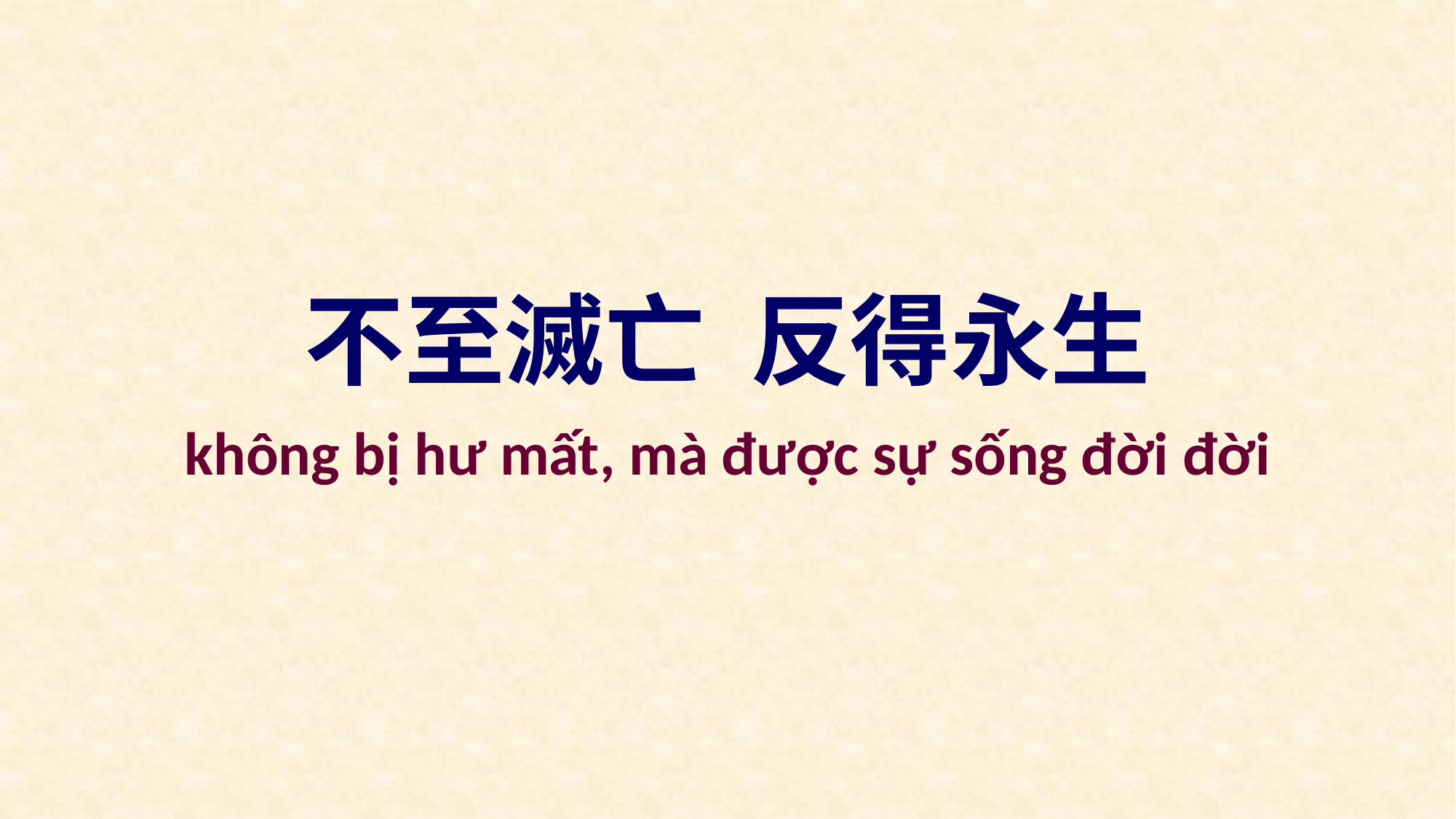

不至滅亡  反得永生
không bị hư mất, mà được sự sống đời đời